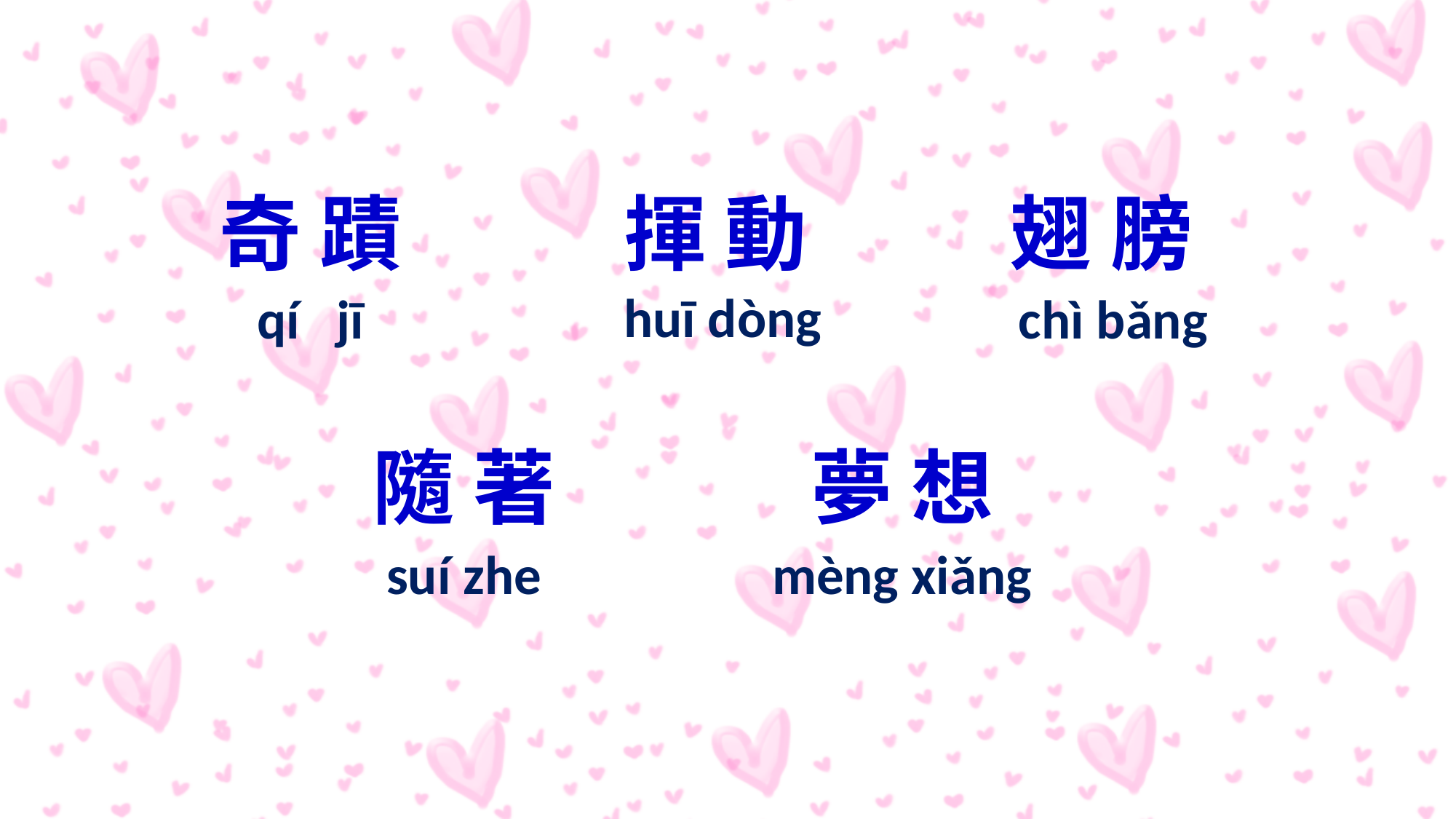

奇 蹟
揮 動
翅 膀
huī dòng
qí   jī
chì bǎng
隨 著
夢 想
suí zhe
mèng xiǎng